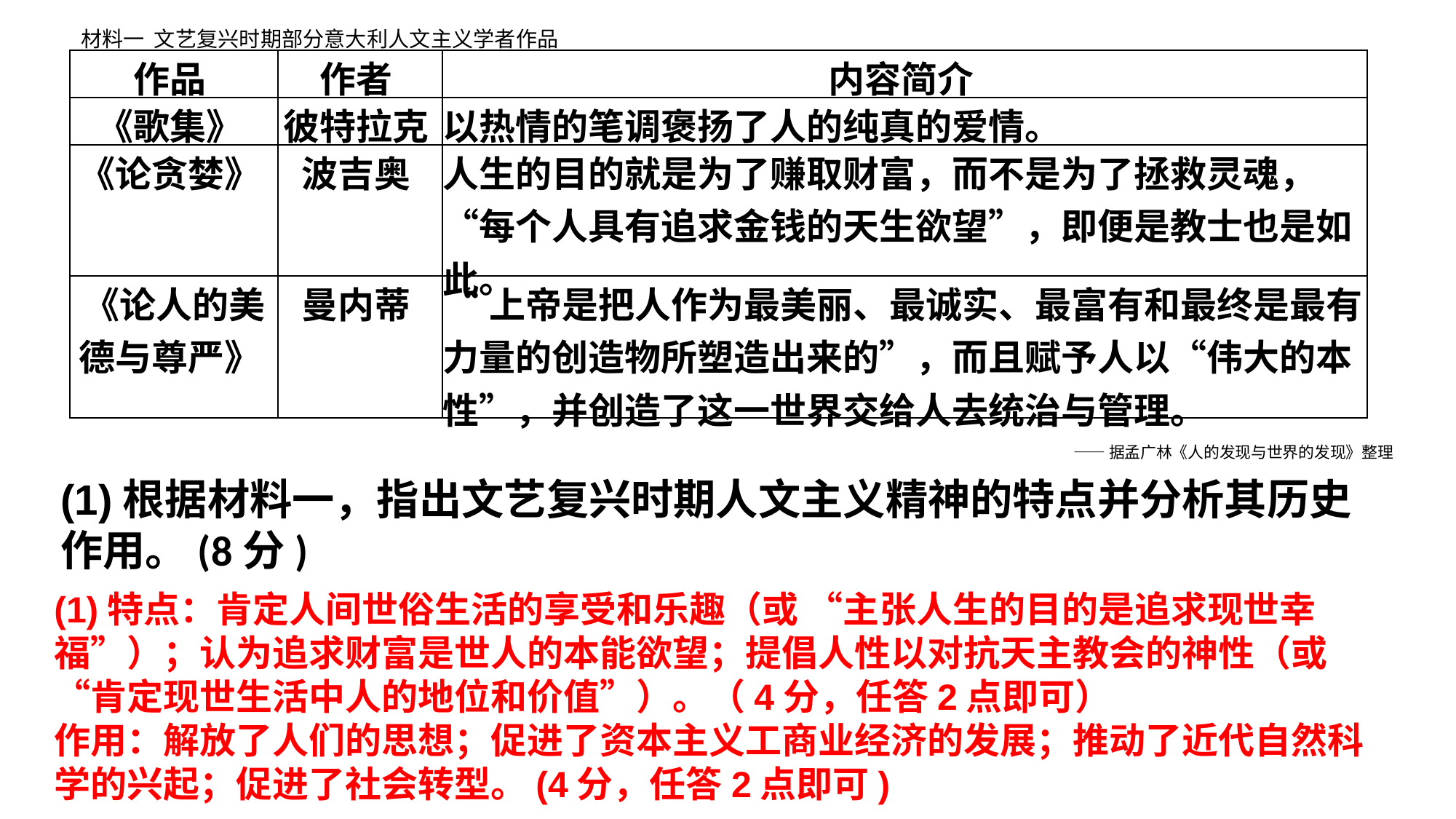

材料一  文艺复兴时期部分意大利人文主义学者作品
| 作品 | 作者 | 内容简介 |
| --- | --- | --- |
| 《歌集》 | 彼特拉克 | 以热情的笔调褒扬了人的纯真的爱情。 |
| 《论贪婪》 | 波吉奥 | 人生的目的就是为了赚取财富，而不是为了拯救灵魂，“每个人具有追求金钱的天生欲望”，即便是教士也是如此。 |
| 《论人的美德与尊严》 | 曼内蒂 | “上帝是把人作为最美丽、最诚实、最富有和最终是最有力量的创造物所塑造出来的”，而且赋予人以“伟大的本性”，并创造了这一世界交给人去统治与管理。 |
——据孟广林《人的发现与世界的发现》整理
(1)根据材料一，指出文艺复兴时期人文主义精神的特点并分析其历史作用。(8分)
(1)特点：肯定人间世俗生活的享受和乐趣（或 “主张人生的目的是追求现世幸福”）；认为追求财富是世人的本能欲望；提倡人性以对抗天主教会的神性（或“肯定现世生活中人的地位和价值”）。（4分，任答2点即可）作用：解放了人们的思想；促进了资本主义工商业经济的发展；推动了近代自然科学的兴起；促进了社会转型。(4分，任答2点即可)